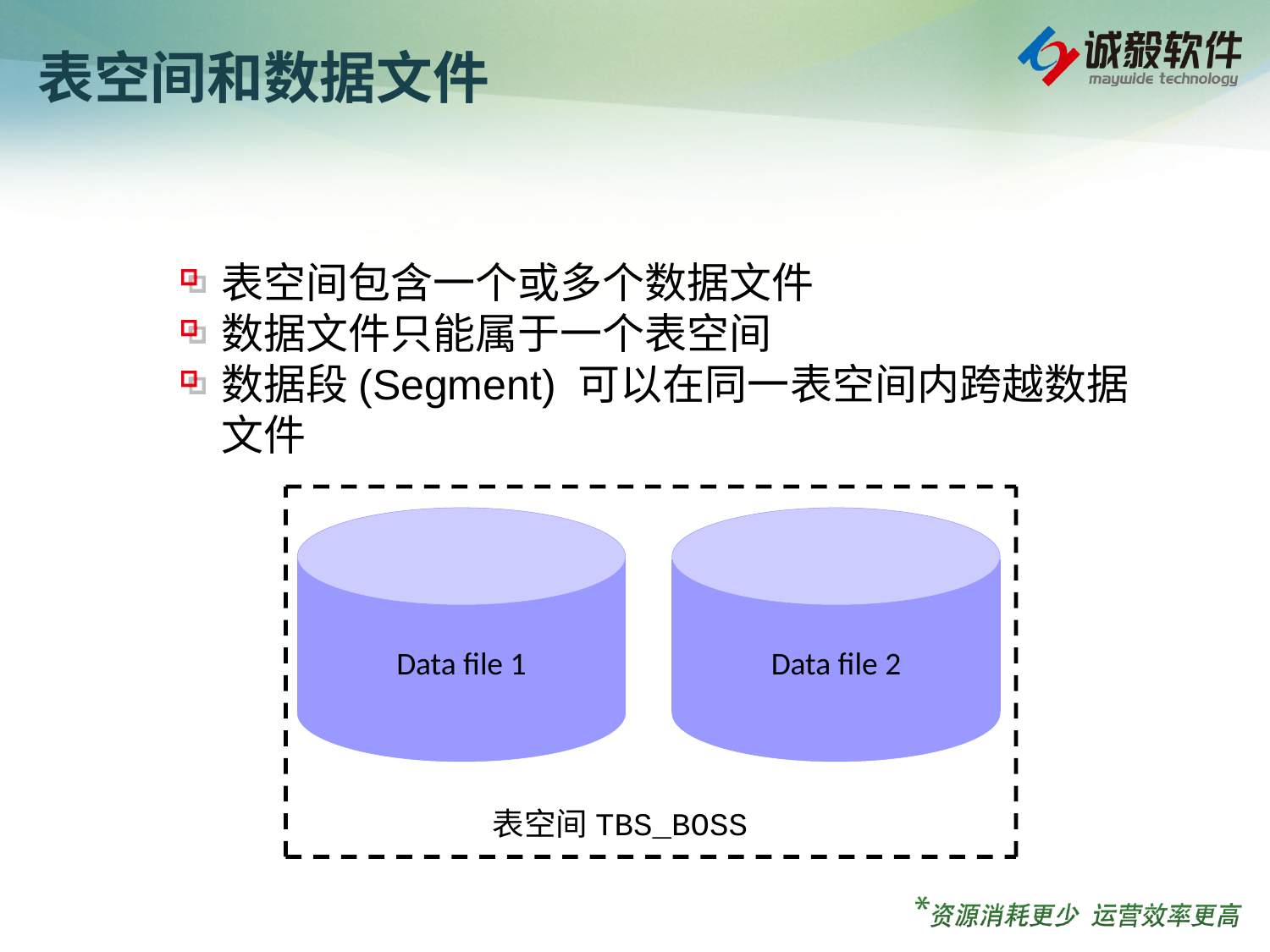

# 表空间和数据文件
表空间包含一个或多个数据文件
数据文件只能属于一个表空间
数据段(Segment) 可以在同一表空间内跨越数据文件

Data file 1
Data file 2
表空间TBS_BOSS